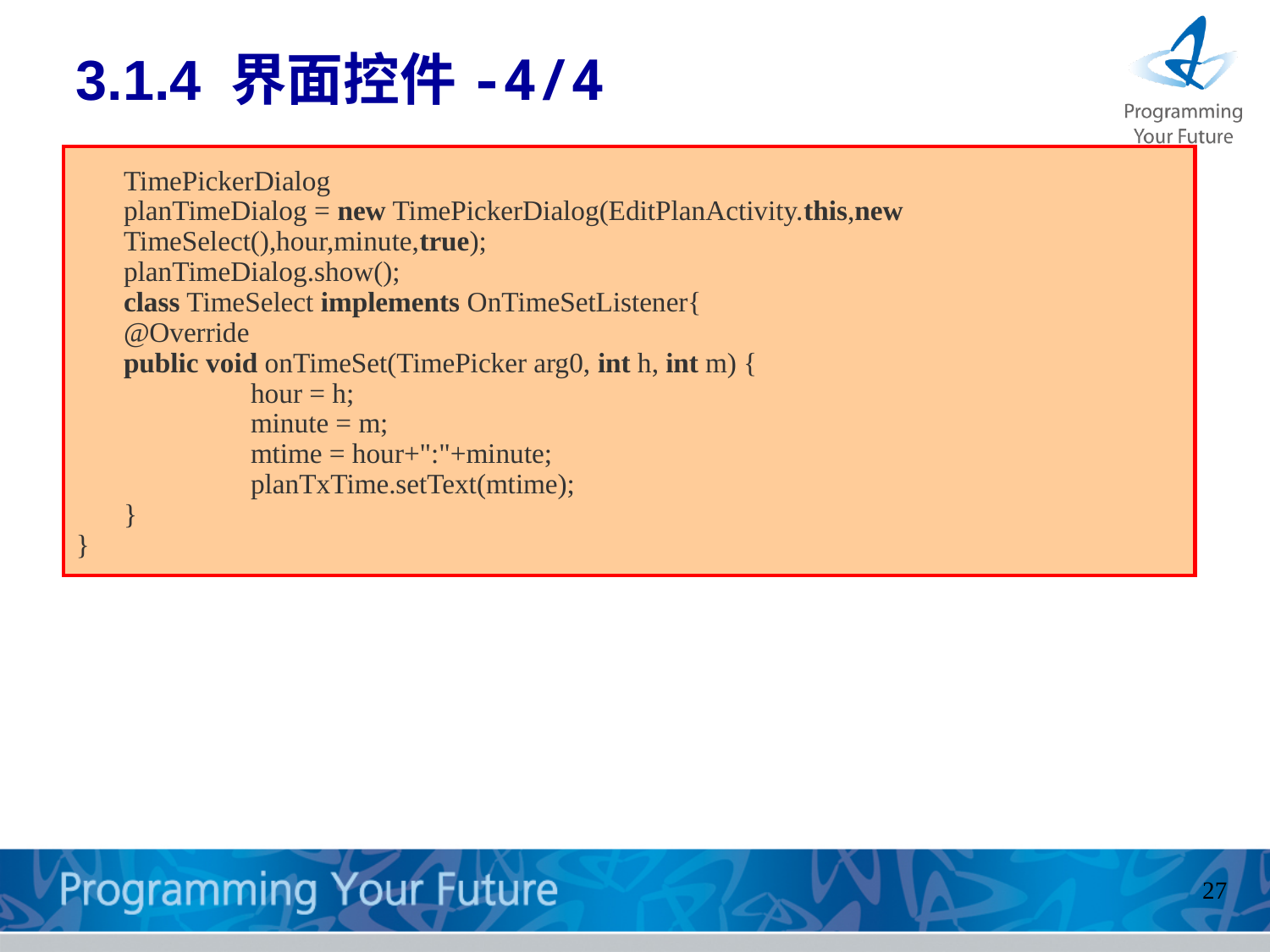

3.1.4 界面控件-4/4
	TimePickerDialog
	planTimeDialog = new TimePickerDialog(EditPlanActivity.this,new TimeSelect(),hour,minute,true);
	planTimeDialog.show();
	class TimeSelect implements OnTimeSetListener{
	@Override
	public void onTimeSet(TimePicker arg0, int h, int m) {
		hour = h;
		minute = m;
		mtime = hour+":"+minute;
		planTxTime.setText(mtime);
	}
}